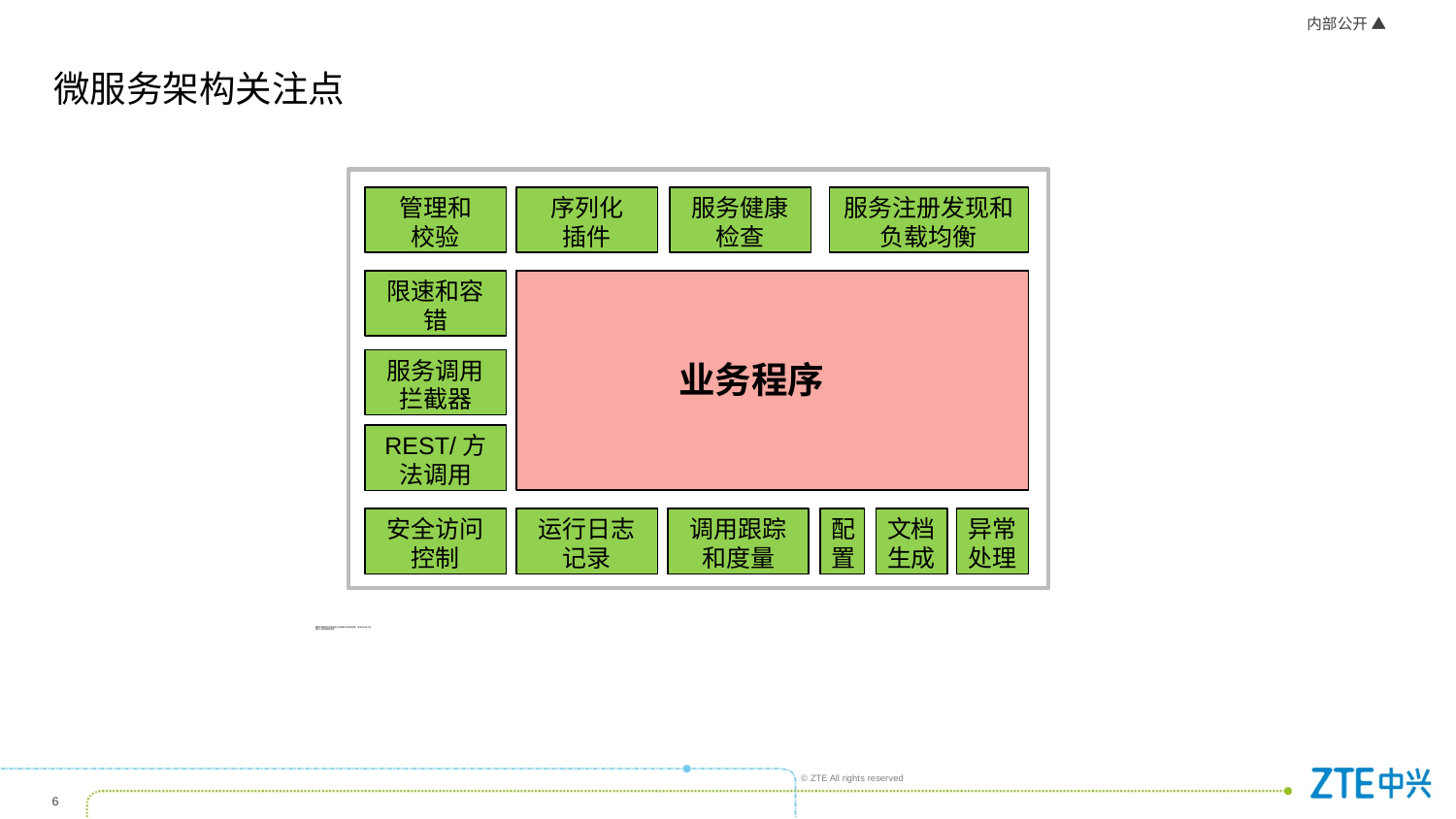

# 微服务架构关注点

管理和
校验
序列化
插件
服务健康检查
服务注册发现和负载均衡
限速和容错

服务调用拦截器

业务程序
REST/方法调用
安全访问控制
运行日志记录
调用跟踪和度量
配置
文档生成
异常处理
微服务框架提供对通用关注点的解决方案和支撑，使业务开发人员
关注于业务逻辑的实现